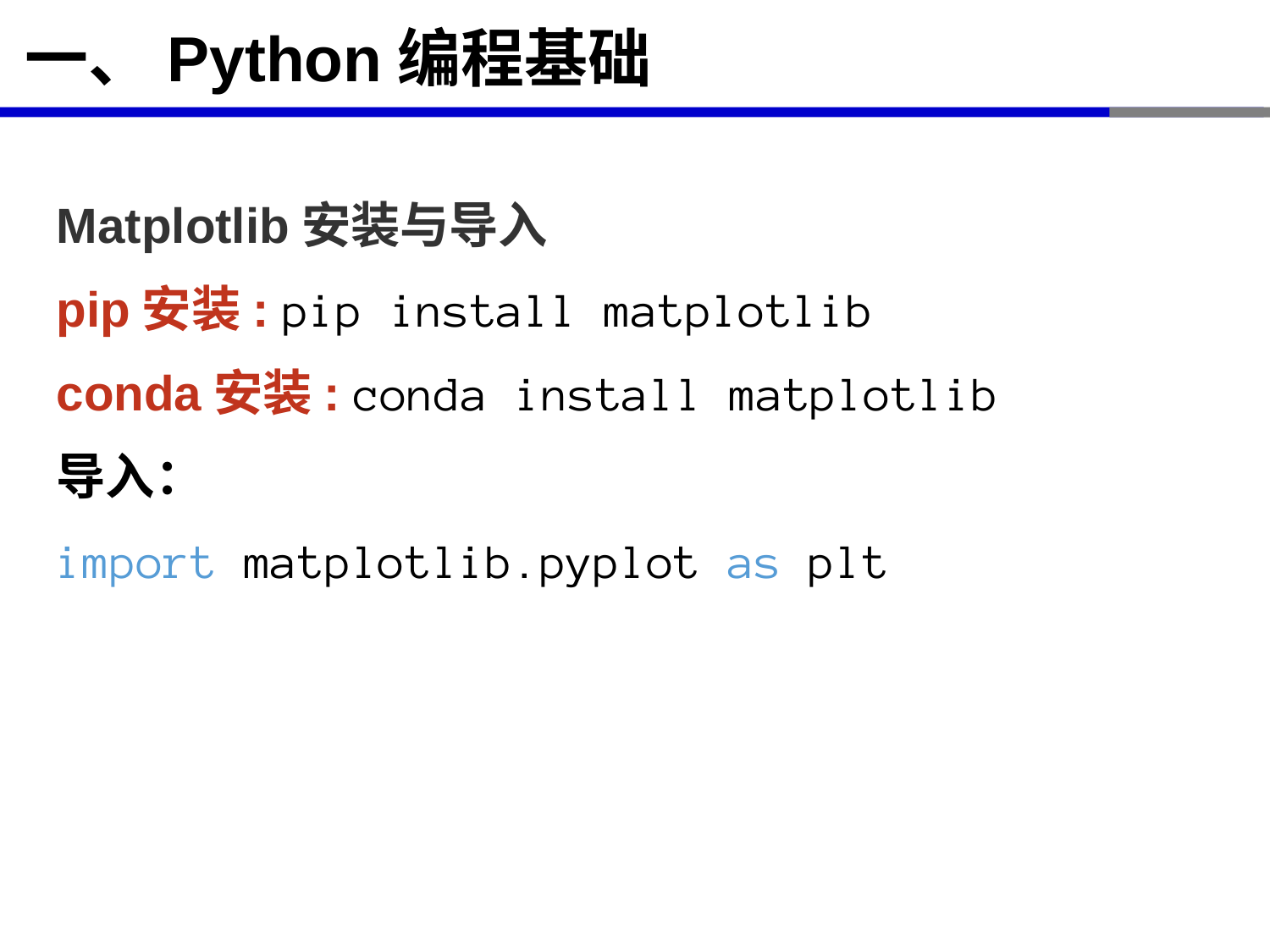

# 一、Python编程基础
Matplotlib安装与导入
pip安装: pip install matplotlib
conda安装: conda install matplotlib
导入：
import matplotlib.pyplot as plt